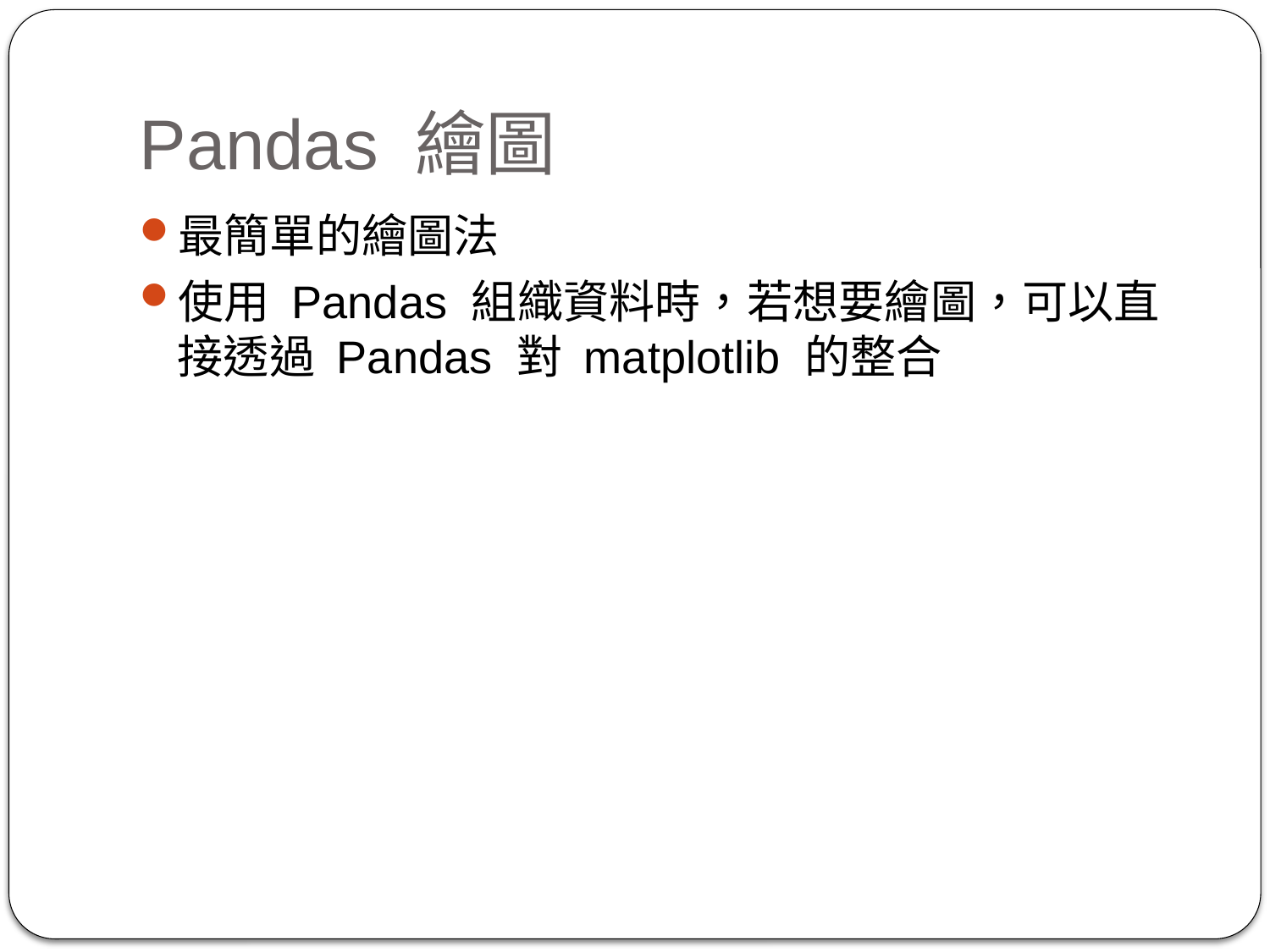

# Pandas 繪圖
最簡單的繪圖法
使用 Pandas 組織資料時，若想要繪圖，可以直接透過 Pandas 對 matplotlib 的整合